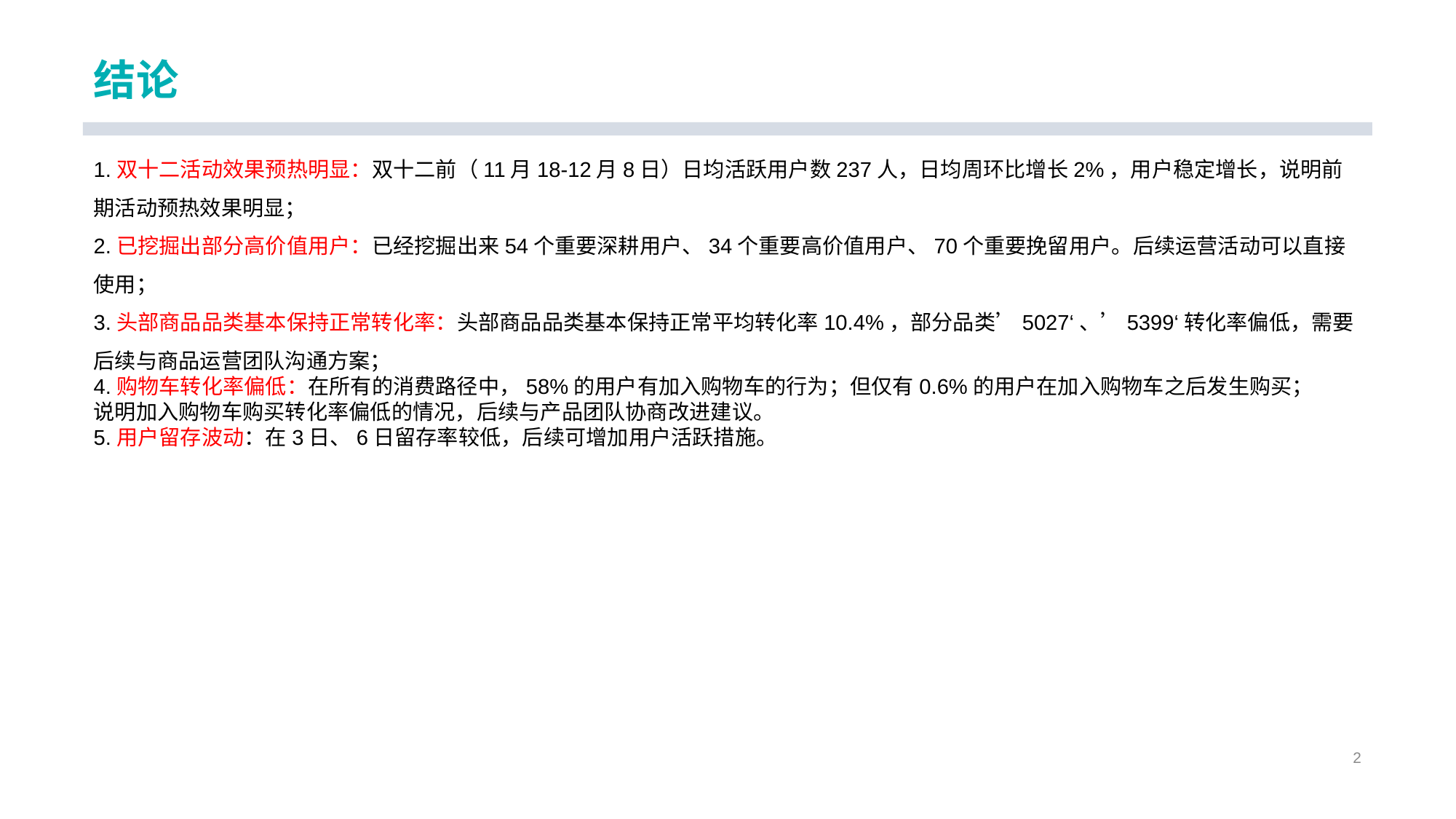

# 结论
1.双十二活动效果预热明显：双十二前（11月18-12月8日）日均活跃用户数237人，日均周环比增长2%，用户稳定增长，说明前期活动预热效果明显；
2.已挖掘出部分高价值用户：已经挖掘出来54个重要深耕用户、34个重要高价值用户、70个重要挽留用户。后续运营活动可以直接使用；
3.头部商品品类基本保持正常转化率：头部商品品类基本保持正常平均转化率10.4%，部分品类’5027‘、’5399‘转化率偏低，需要后续与商品运营团队沟通方案；
4.购物车转化率偏低：在所有的消费路径中，58%的用户有加入购物车的行为；但仅有0.6%的用户在加入购物车之后发生购买；
说明加入购物车购买转化率偏低的情况，后续与产品团队协商改进建议。
5.用户留存波动：在3日、6日留存率较低，后续可增加用户活跃措施。
2